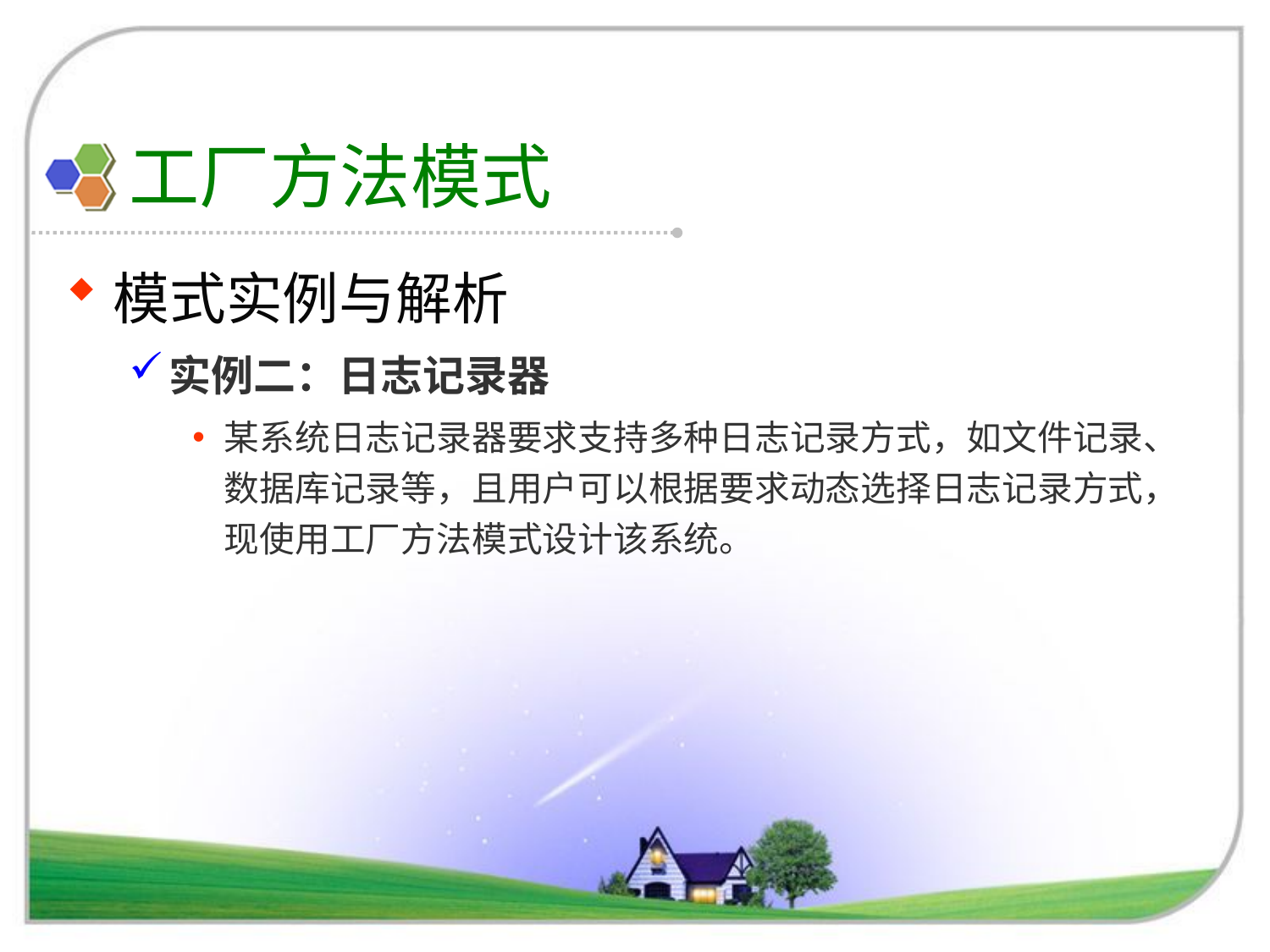

# 工厂方法模式
模式实例与解析
实例二：日志记录器
某系统日志记录器要求支持多种日志记录方式，如文件记录、数据库记录等，且用户可以根据要求动态选择日志记录方式，现使用工厂方法模式设计该系统。